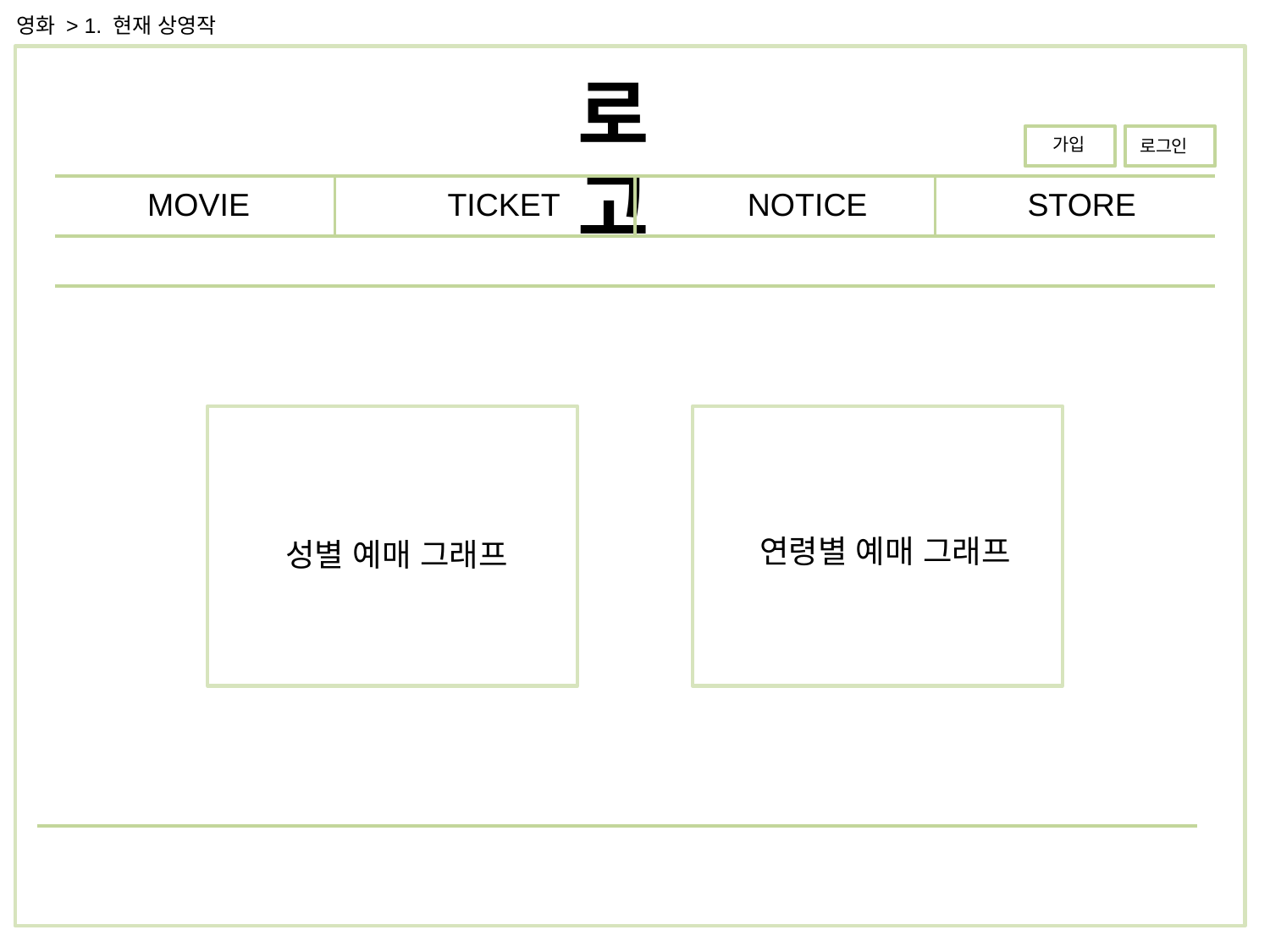

영화 > 1. 현재 상영작

로고

가입
로그인
MOVIE
TICKET
NOTICE
STORE

연령별 예매 그래프
성별 예매 그래프